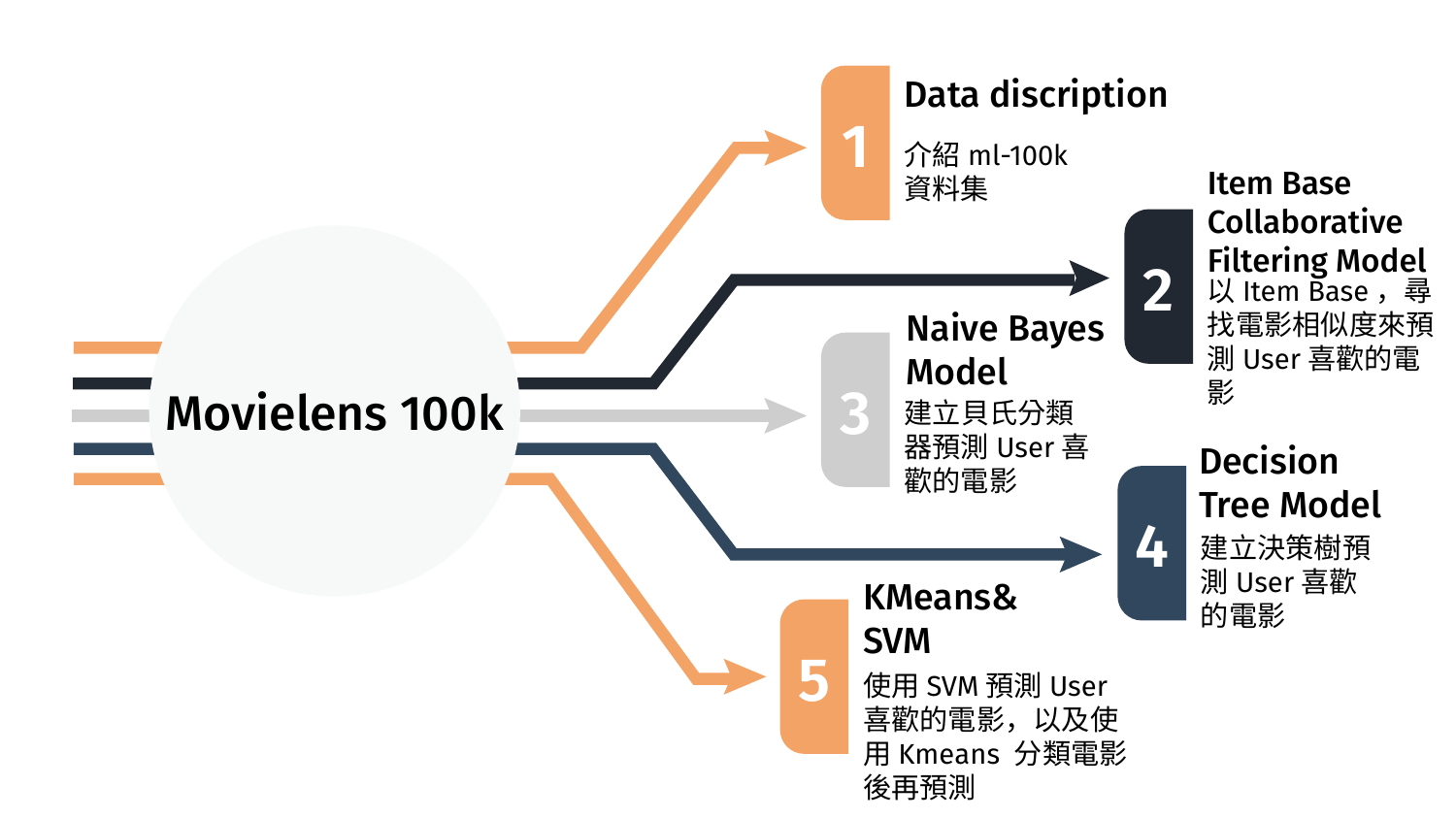

Data discription
1
介紹ml-100k資料集

Item Base Collaborative Filtering Model
2
Movielens 100k

以Item Base，尋找電影相似度來預測User喜歡的電影
Naive Bayes Model
3
建立貝氏分類器預測User喜歡的電影

Decision Tree Model

4

建立決策樹預測User喜歡的電影

KMeans&SVM
5

使用SVM預測User喜歡的電影，以及使用Kmeans 分類電影後再預測